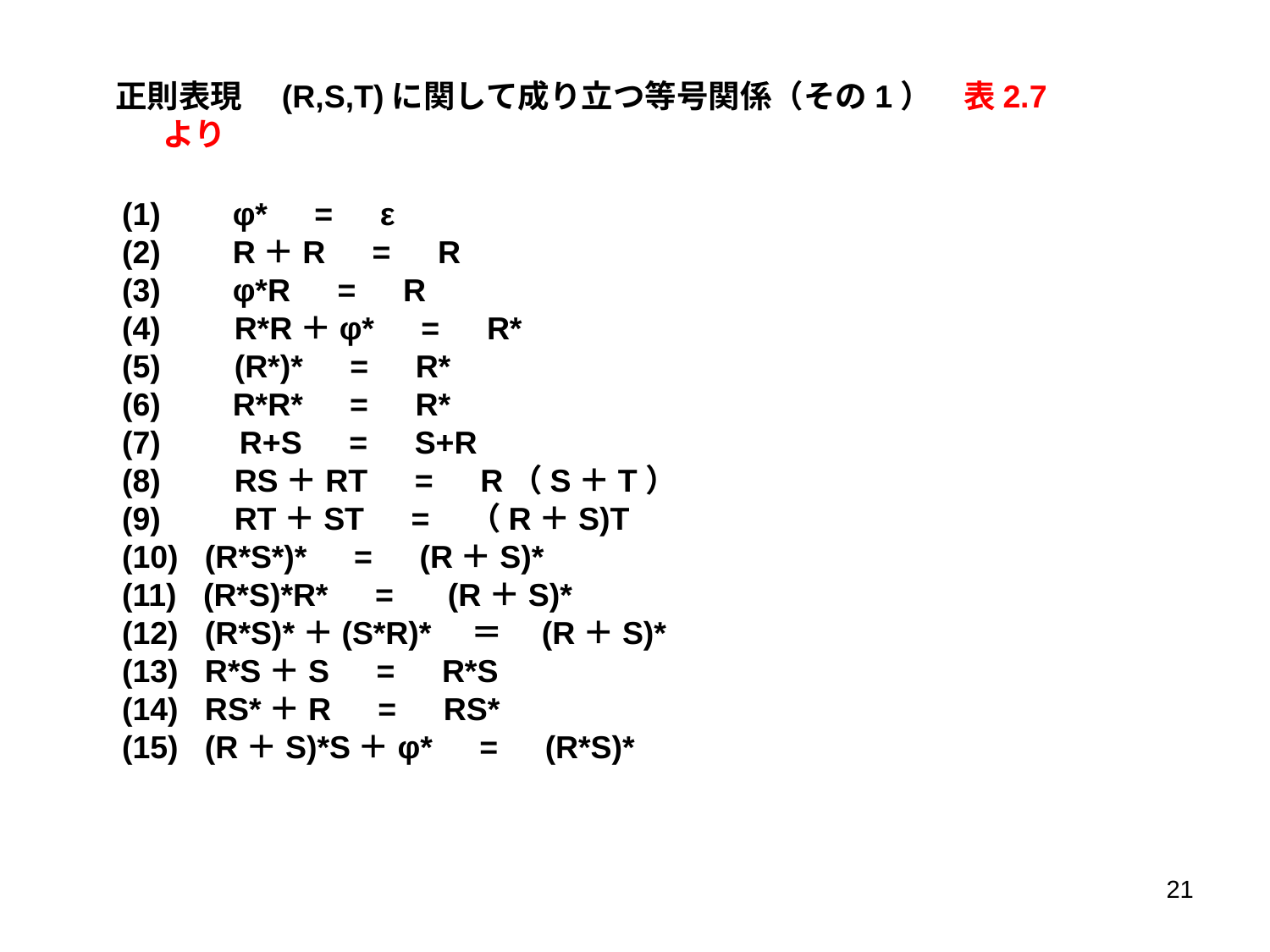

正則表現　(R,S,T)に関して成り立つ等号関係（その1）　表2.7より
(1)  　 φ*　=　ε
(2)  　 R＋R　=　R
(3)  　 φ*R　=　R
(4)   　R*R＋φ*　=　R*
(5)   　(R*)*　=　R*
(6)  　 R*R*　=　R*
(7)　　R+S　=　S+R
(8)   　RS＋RT　=　R（S＋T）
(9)   　RT＋ST　=　（R＋S)T
(10)   (R*S*)*　=　(R＋S)*
(11)   (R*S)*R*　=　 (R＋S)*
(12)   (R*S)*＋(S*R)*　＝　(R＋S)*
(13)   R*S＋S　=　R*S
(14)   RS*＋R　=　RS*
(15)   (R＋S)*S＋φ*　=　(R*S)*

21